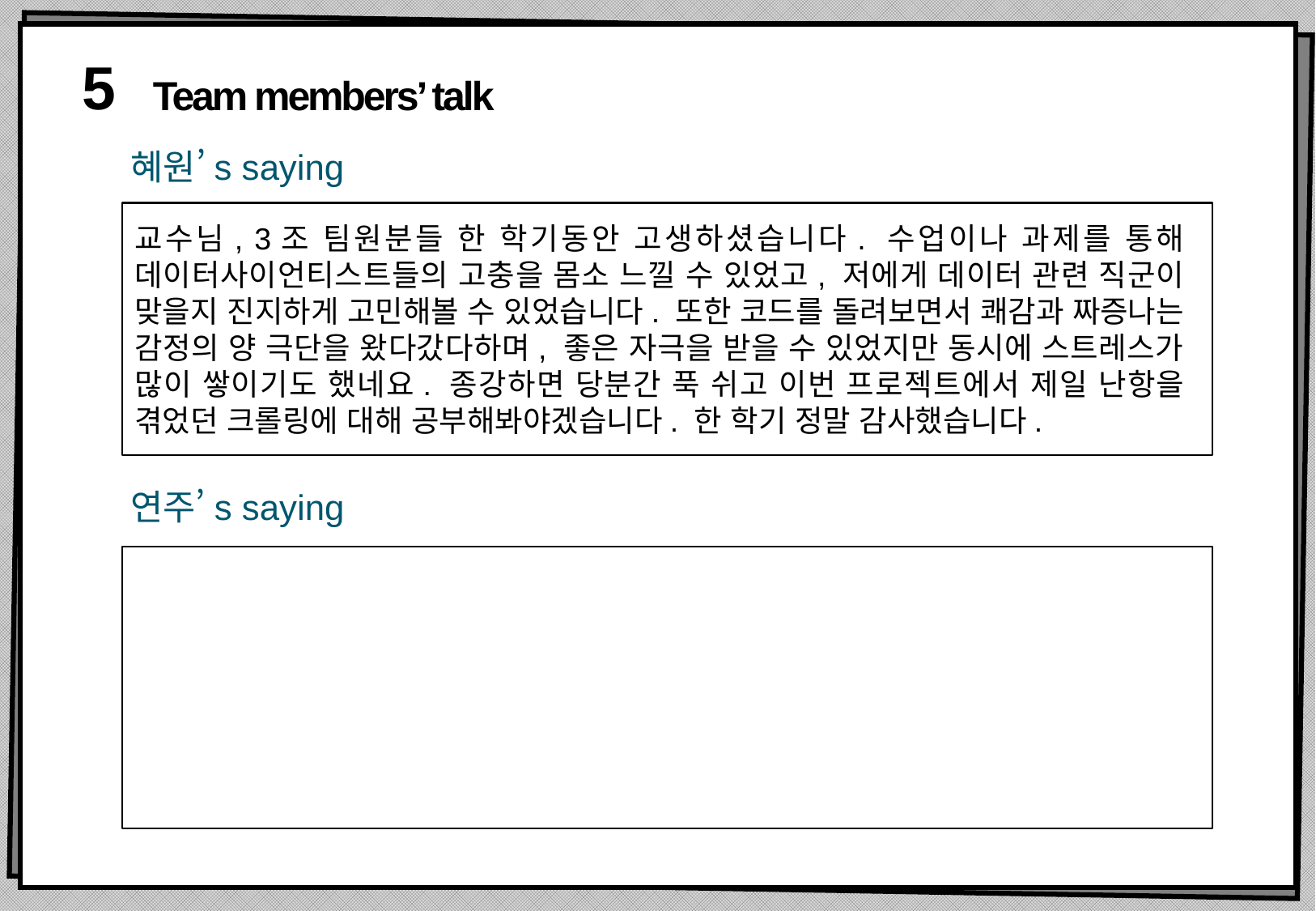

Team members’ talk
5
혜원’s saying

연주’s saying

교수님, 3조 팀원분들 한 학기동안 고생하셨습니다. 수업이나 과제를 통해 데이터사이언티스트들의 고충을 몸소 느낄 수 있었고, 저에게 데이터 관련 직군이 맞을지 진지하게 고민해볼 수 있었습니다. 또한 코드를 돌려보면서 쾌감과 짜증나는 감정의 양 극단을 왔다갔다하며, 좋은 자극을 받을 수 있었지만 동시에 스트레스가 많이 쌓이기도 했네요. 종강하면 당분간 푹 쉬고 이번 프로젝트에서 제일 난항을 겪었던 크롤링에 대해 공부해봐야겠습니다. 한 학기 정말 감사했습니다.